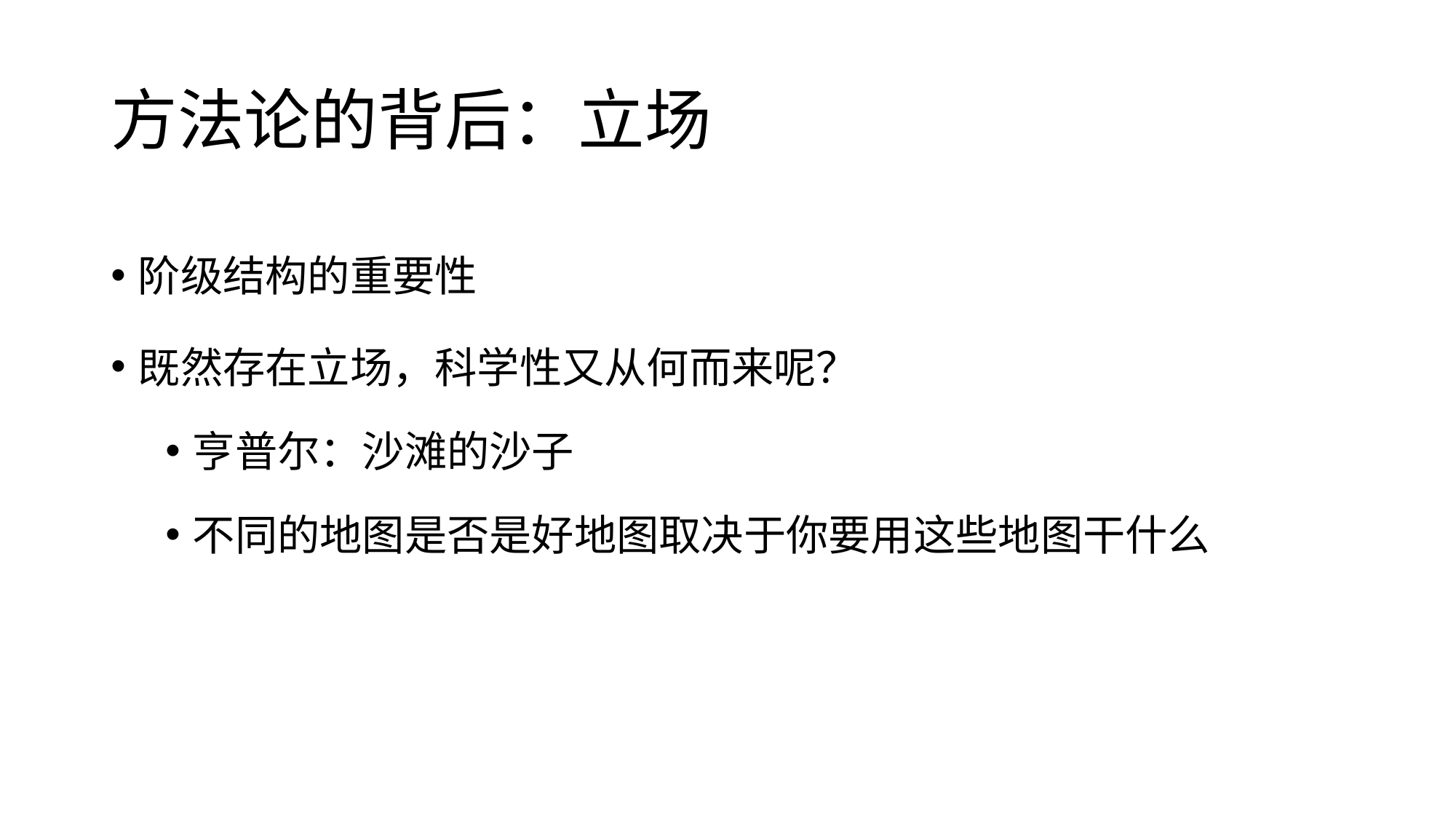

# 方法论的背后：立场
阶级结构的重要性
既然存在立场，科学性又从何而来呢？
亨普尔：沙滩的沙子
不同的地图是否是好地图取决于你要用这些地图干什么